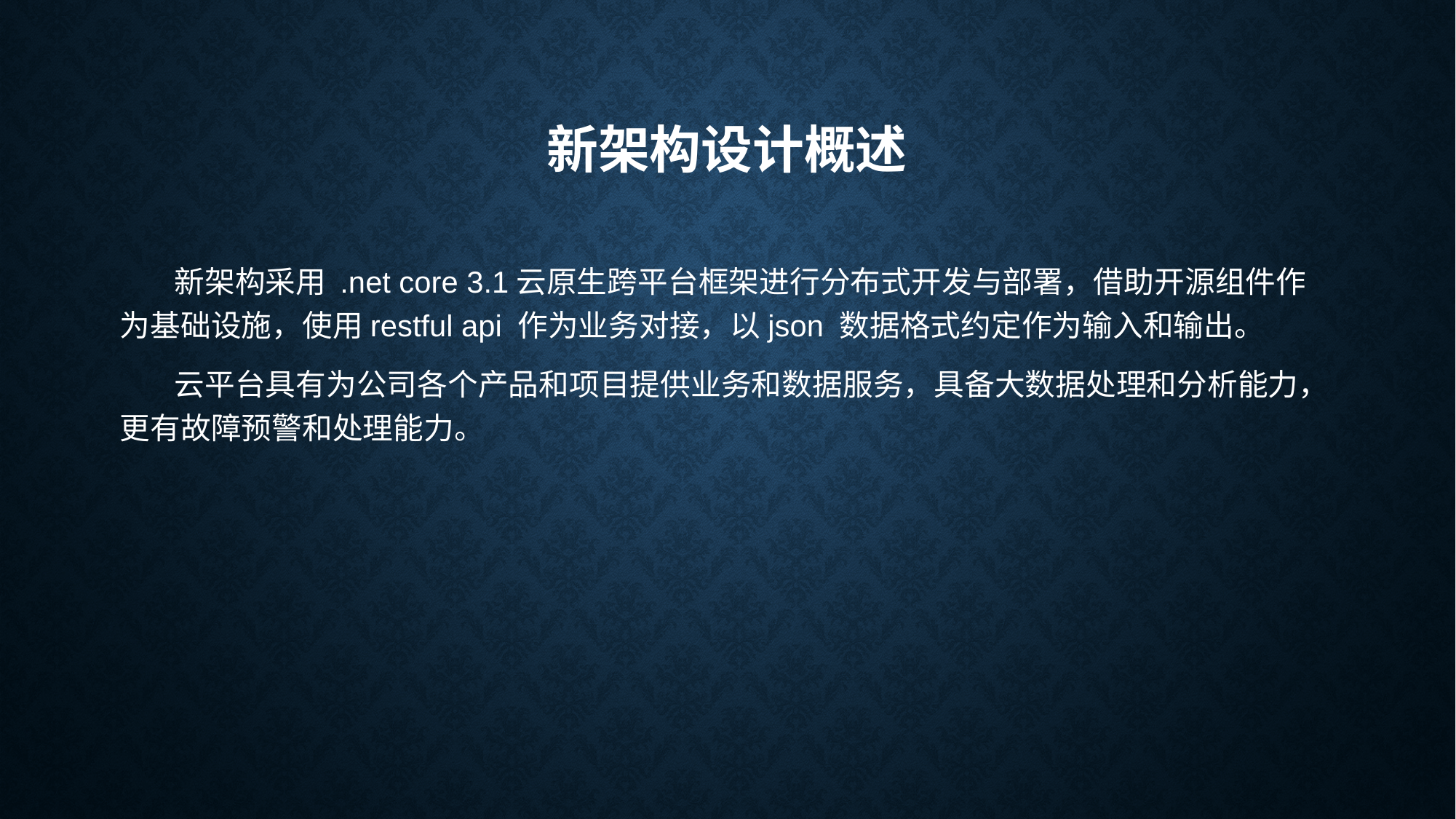

# 新架构设计概述
       新架构采用 .net core 3.1云原生跨平台框架进行分布式开发与部署，借助开源组件作为基础设施，使用restful api 作为业务对接，以json 数据格式约定作为输入和输出。
       云平台具有为公司各个产品和项目提供业务和数据服务，具备大数据处理和分析能力，更有故障预警和处理能力。